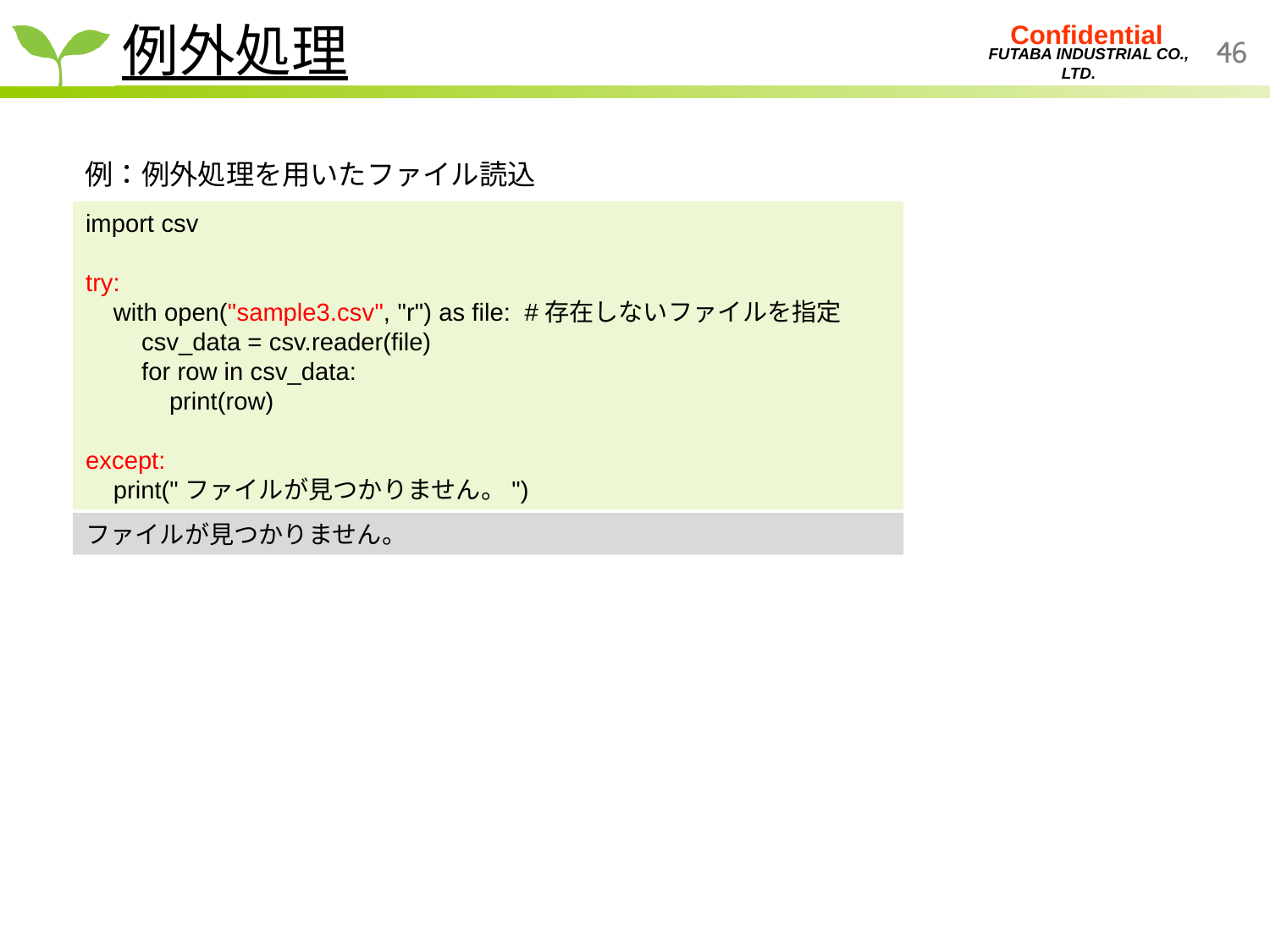

例外処理
例：例外処理を用いたファイル読込
import csv

try:
    with open("sample3.csv", "r") as file:  #存在しないファイルを指定
        csv_data = csv.reader(file)
        for row in csv_data:
            print(row)

except:
    print("ファイルが見つかりません。")
ファイルが見つかりません。